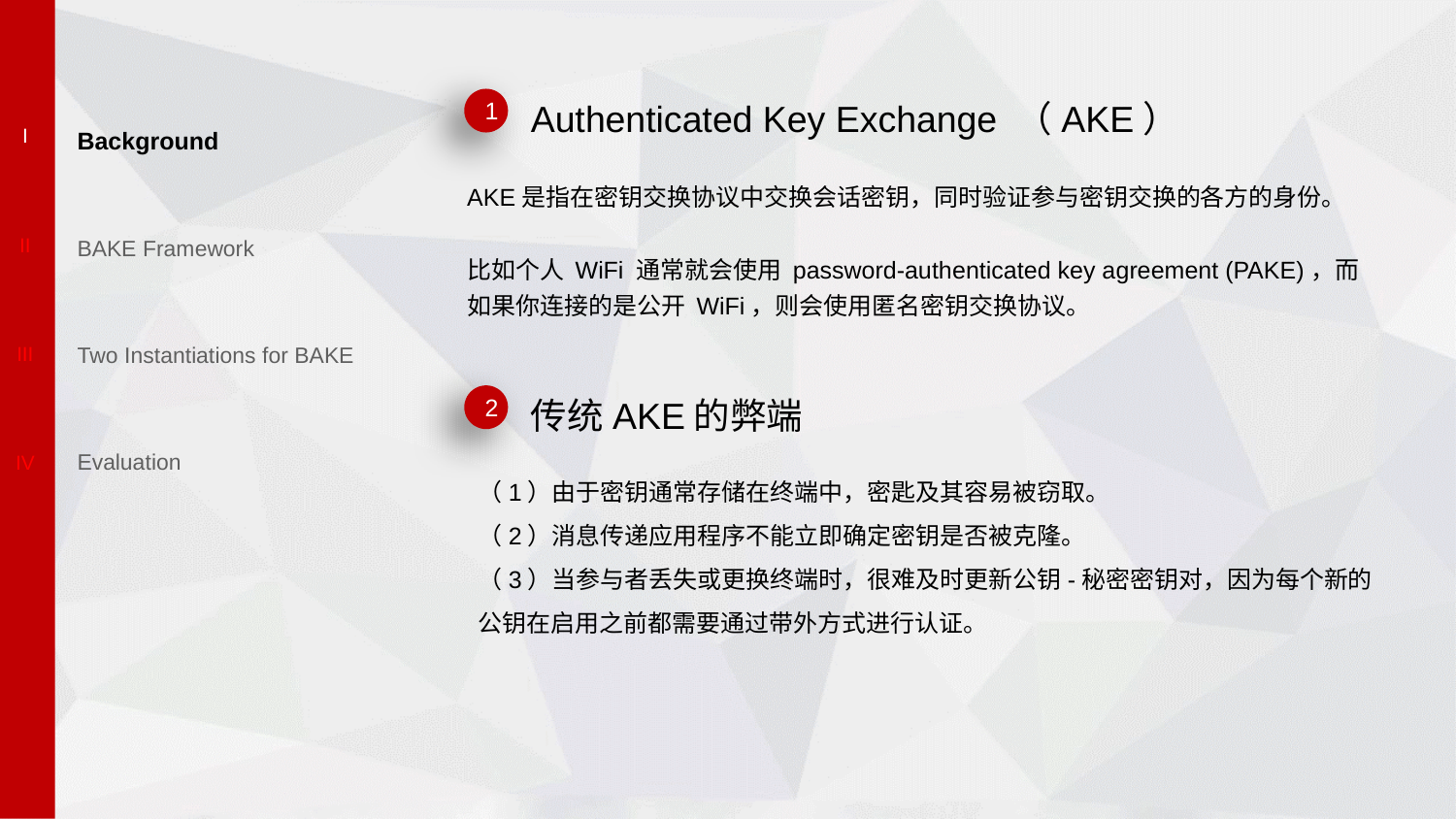

I
II
III
IV
Background
BAKE Framework
Two Instantiations for BAKE
Evaluation

Authenticated Key Exchange （AKE）
1
AKE是指在密钥交换协议中交换会话密钥，同时验证参与密钥交换的各方的身份。

比如个人 WiFi 通常就会使用 password-authenticated key agreement (PAKE)，而如果你连接的是公开 WiFi，则会使用匿名密钥交换协议。

传统AKE的弊端

2
（1）由于密钥通常存储在终端中，密匙及其容易被窃取。
（2）消息传递应用程序不能立即确定密钥是否被克隆。
（3）当参与者丢失或更换终端时，很难及时更新公钥-秘密密钥对，因为每个新的公钥在启用之前都需要通过带外方式进行认证。